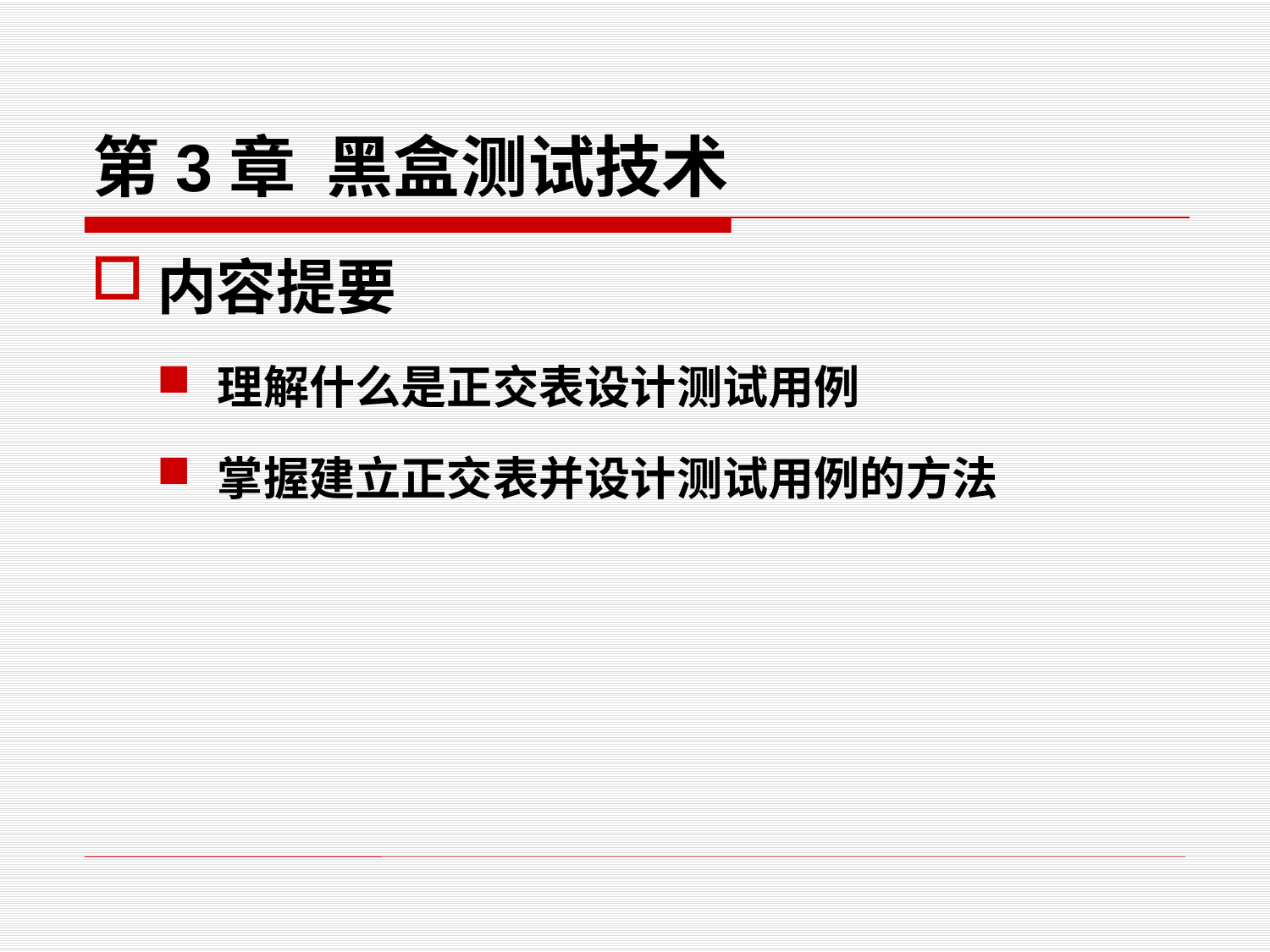

# 第3章  黑盒测试技术
内容提要
理解什么是正交表设计测试用例
掌握建立正交表并设计测试用例的方法

2